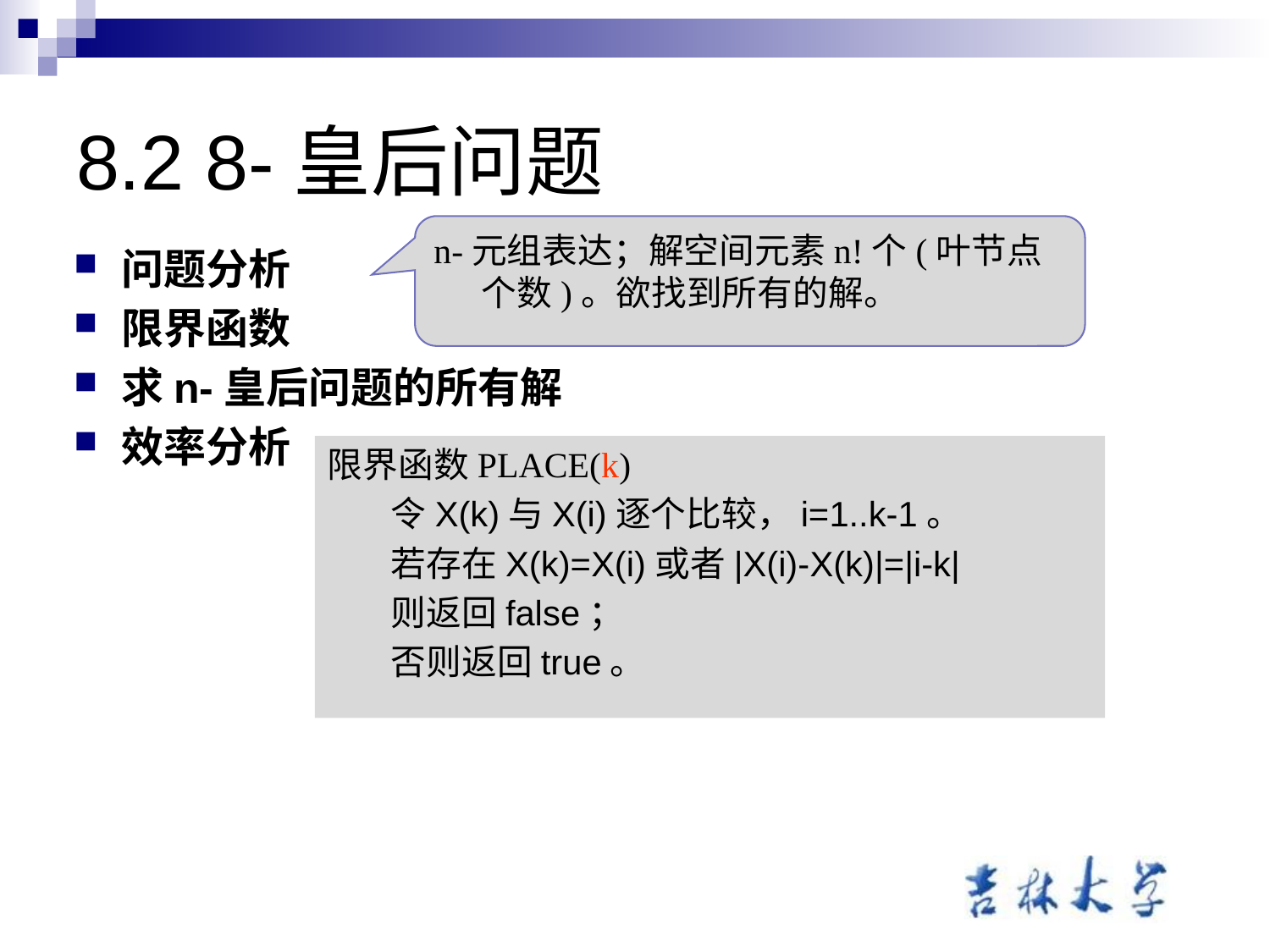

# 8.2 8-皇后问题
n-元组表达；解空间元素n!个(叶节点个数)。欲找到所有的解。
问题分析
限界函数
求n-皇后问题的所有解
效率分析
限界函数PLACE(k)
令X(k)与X(i)逐个比较，i=1..k-1。
若存在X(k)=X(i)或者|X(i)-X(k)|=|i-k|
则返回false；
否则返回true。